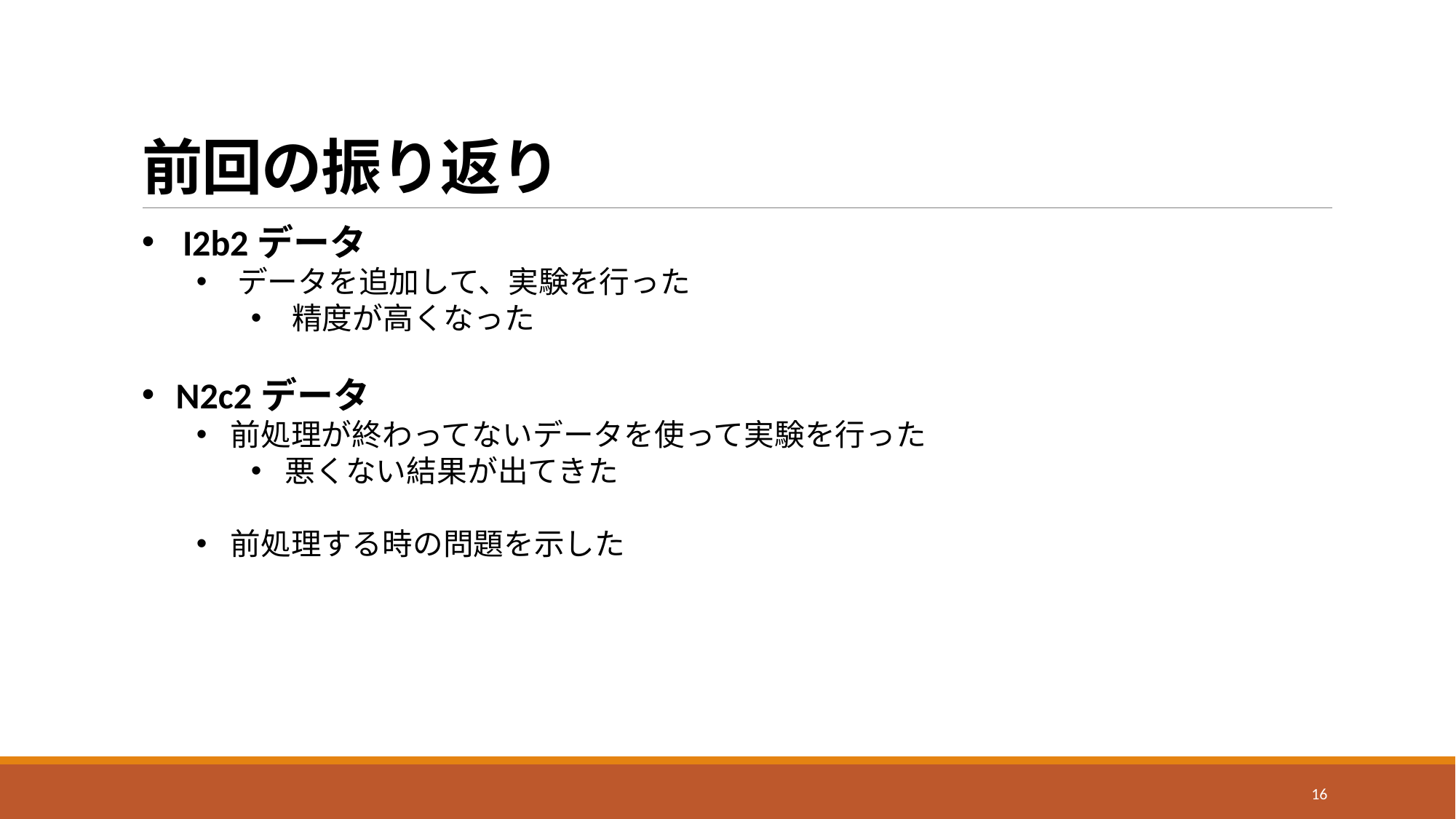

# 前回の振り返り
I2b2データ
データを追加して、実験を行った
精度が高くなった

N2c2データ
前処理が終わってないデータを使って実験を行った
悪くない結果が出てきた

前処理する時の問題を示した

16